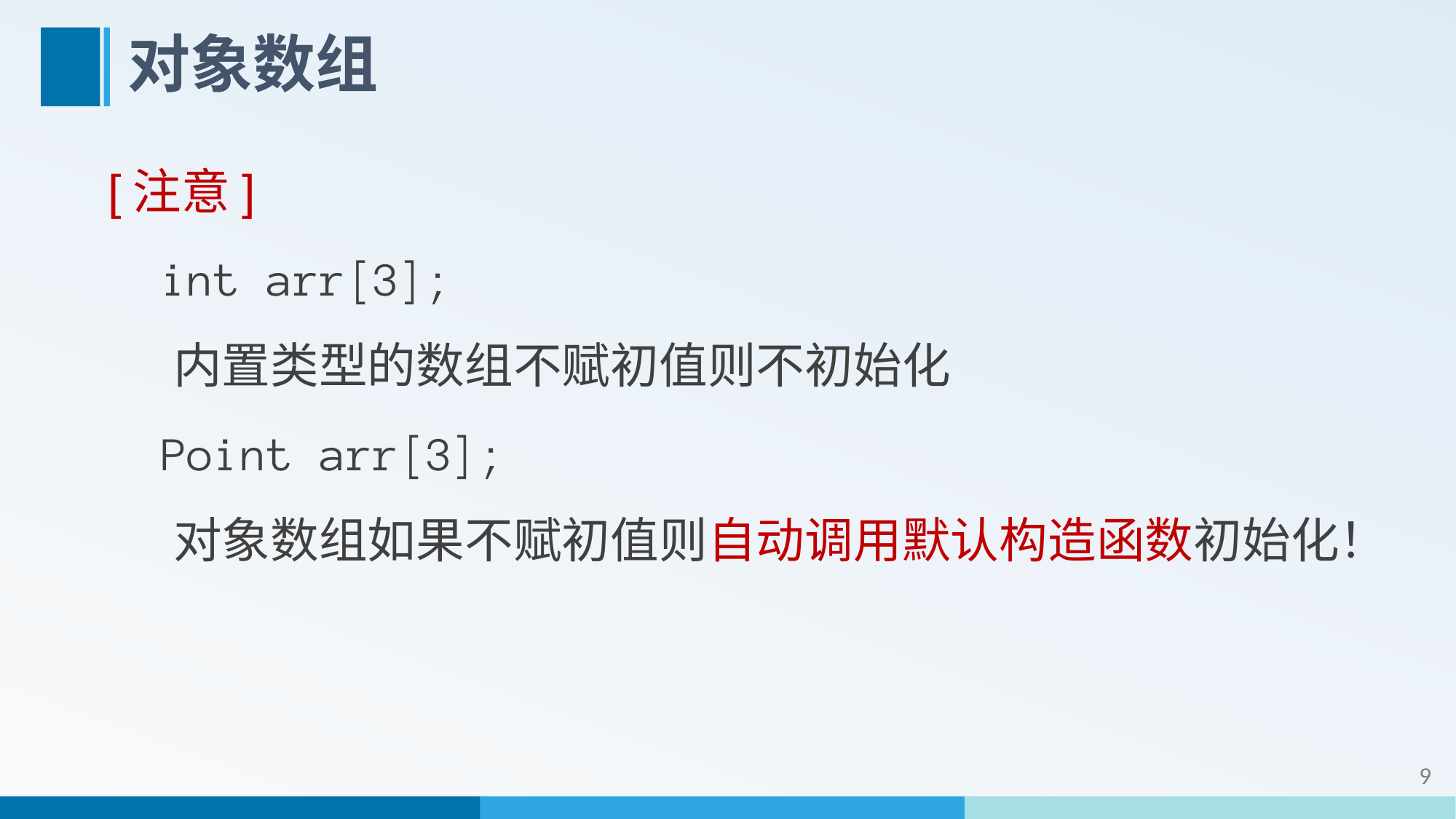

# 对象数组
[注意]
    int arr[3];
    内置类型的数组不赋初值则不初始化
    Point arr[3];
    对象数组如果不赋初值则自动调用默认构造函数初始化！